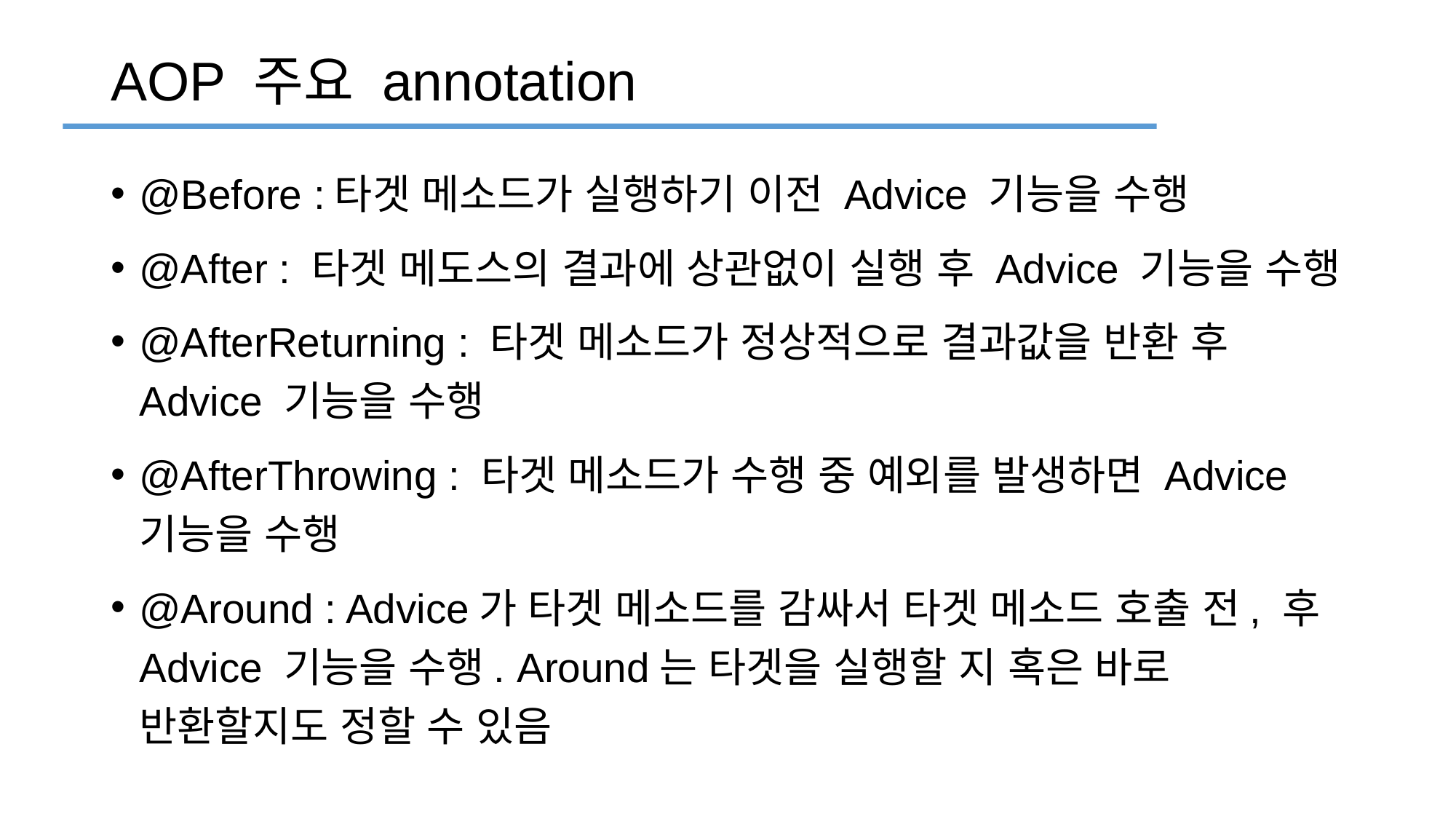

# AOP 주요 annotation
@Before :타겟 메소드가 실행하기 이전 Advice 기능을 수행
@After : 타겟 메도스의 결과에 상관없이 실행 후 Advice 기능을 수행
@AfterReturning : 타겟 메소드가 정상적으로 결과값을 반환 후 Advice 기능을 수행
@AfterThrowing : 타겟 메소드가 수행 중 예외를 발생하면 Advice 기능을 수행
@Around : Advice가 타겟 메소드를 감싸서 타겟 메소드 호출 전, 후 Advice 기능을 수행. Around는 타겟을 실행할 지 혹은 바로 반환할지도 정할 수 있음